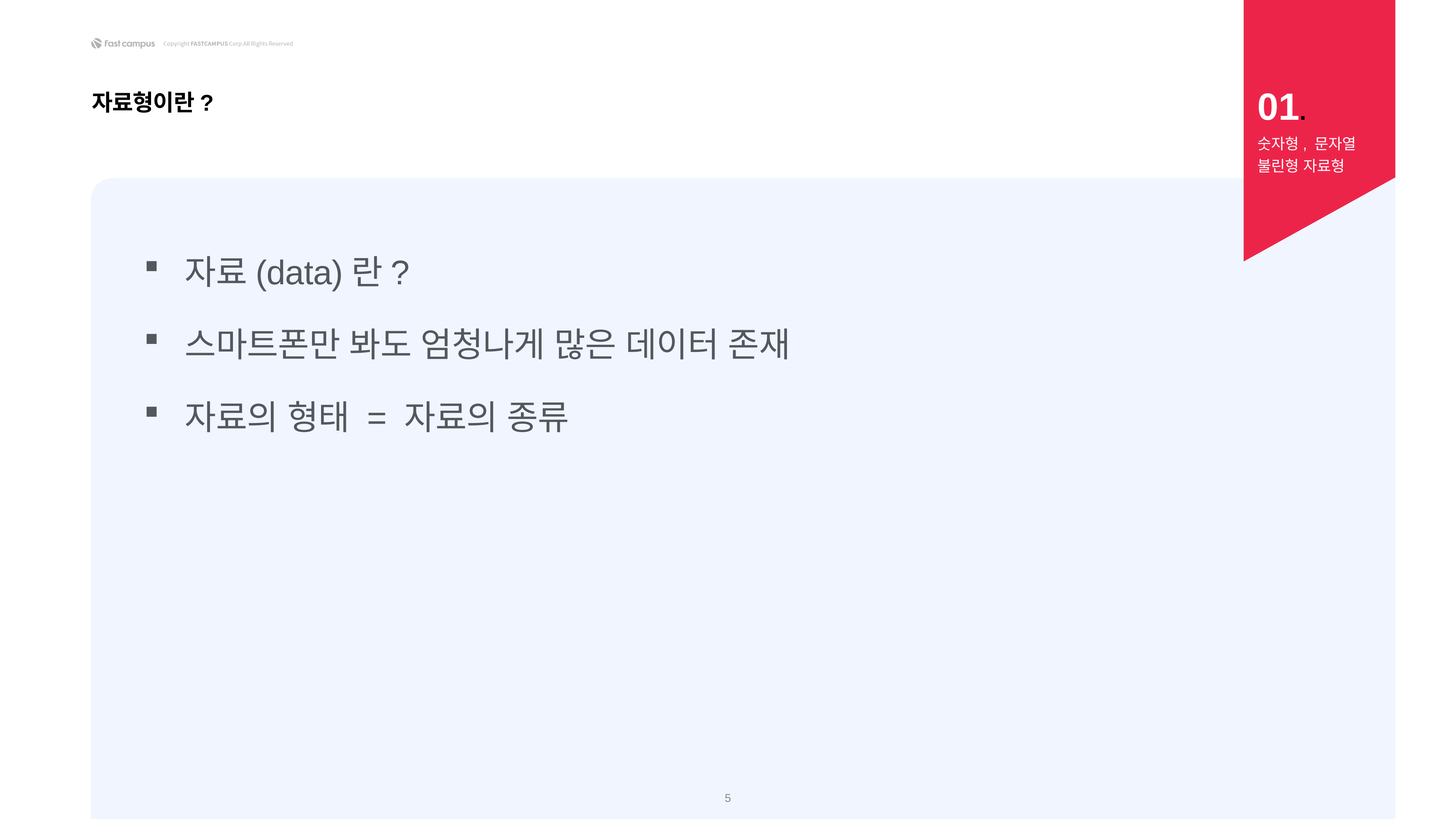

01.
자료형이란?
숫자형, 문자열
불린형 자료형
자료(data)란?
스마트폰만 봐도 엄청나게 많은 데이터 존재
자료의 형태 = 자료의 종류
5